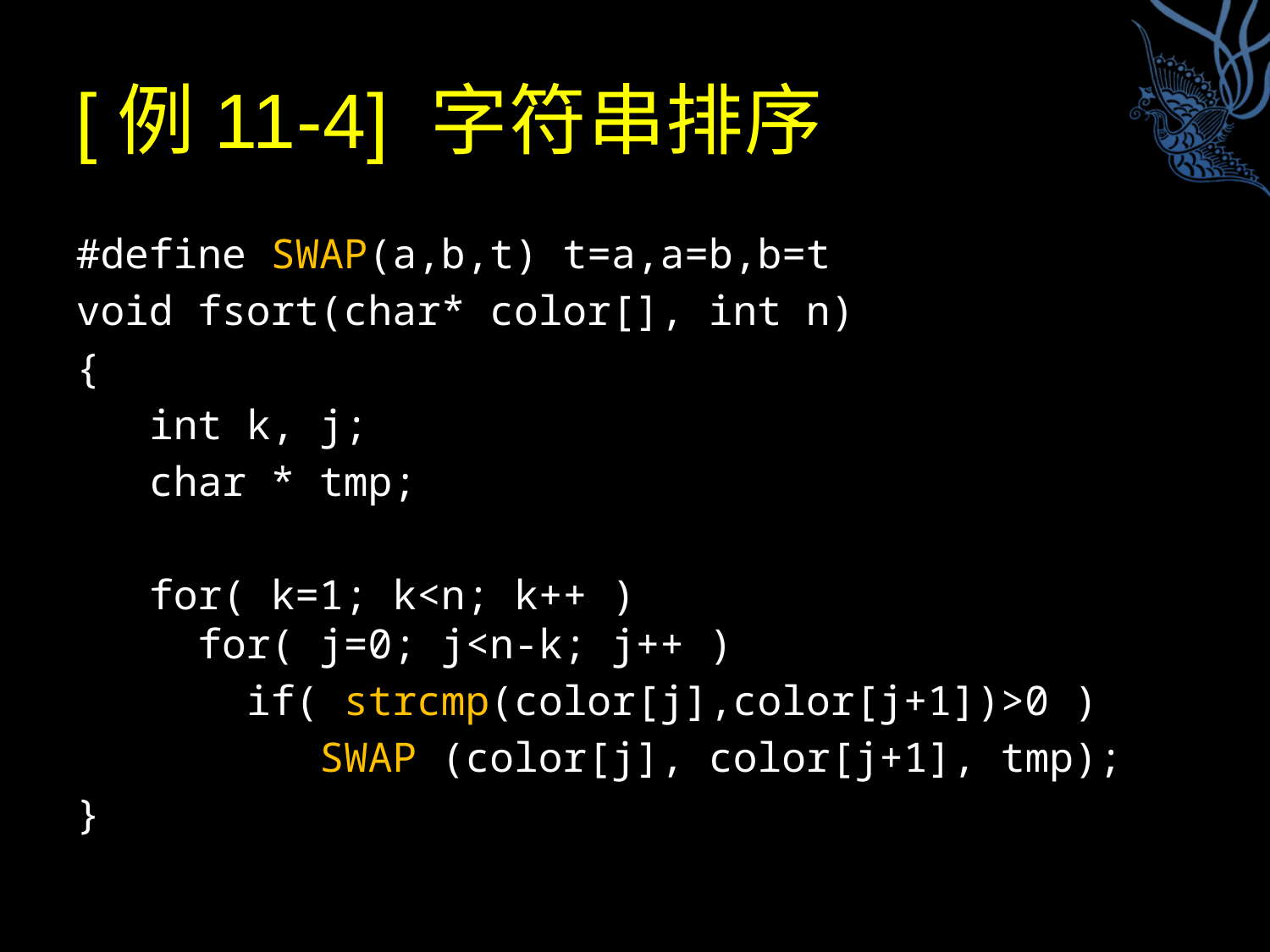

# [例11-4] 字符串排序
#define SWAP(a,b,t) t=a,a=b,b=t
void fsort(char* color[], int n)
{
   int k, j;
   char * tmp;

   for( k=1; k<n; k++ )
     for( j=0; j<n-k; j++ )
       if( strcmp(color[j],color[j+1])>0 )
          SWAP (color[j], color[j+1], tmp);
}